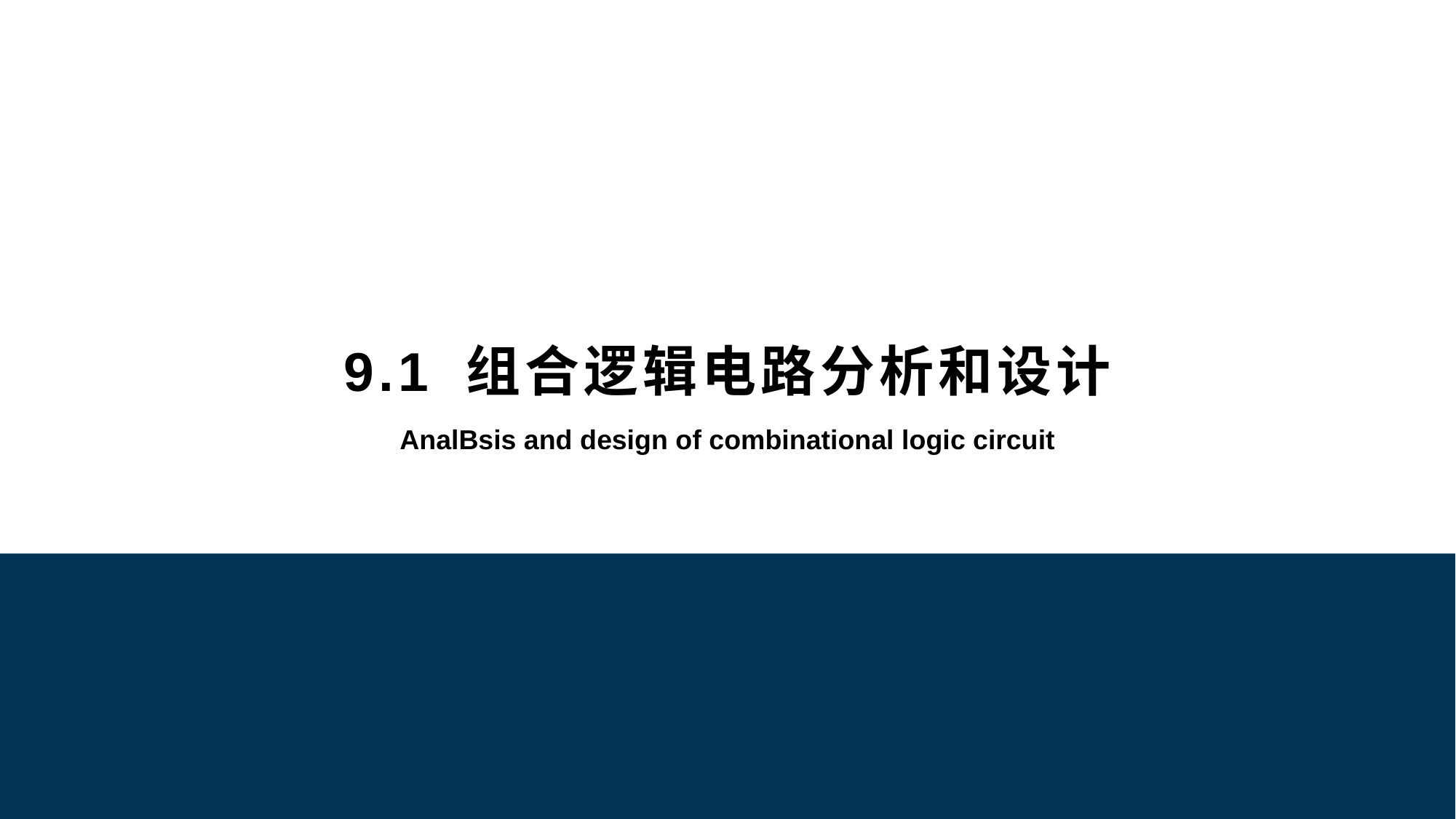

9.1 组合逻辑电路分析和设计
AnalBsis and design of combinational logic circuit